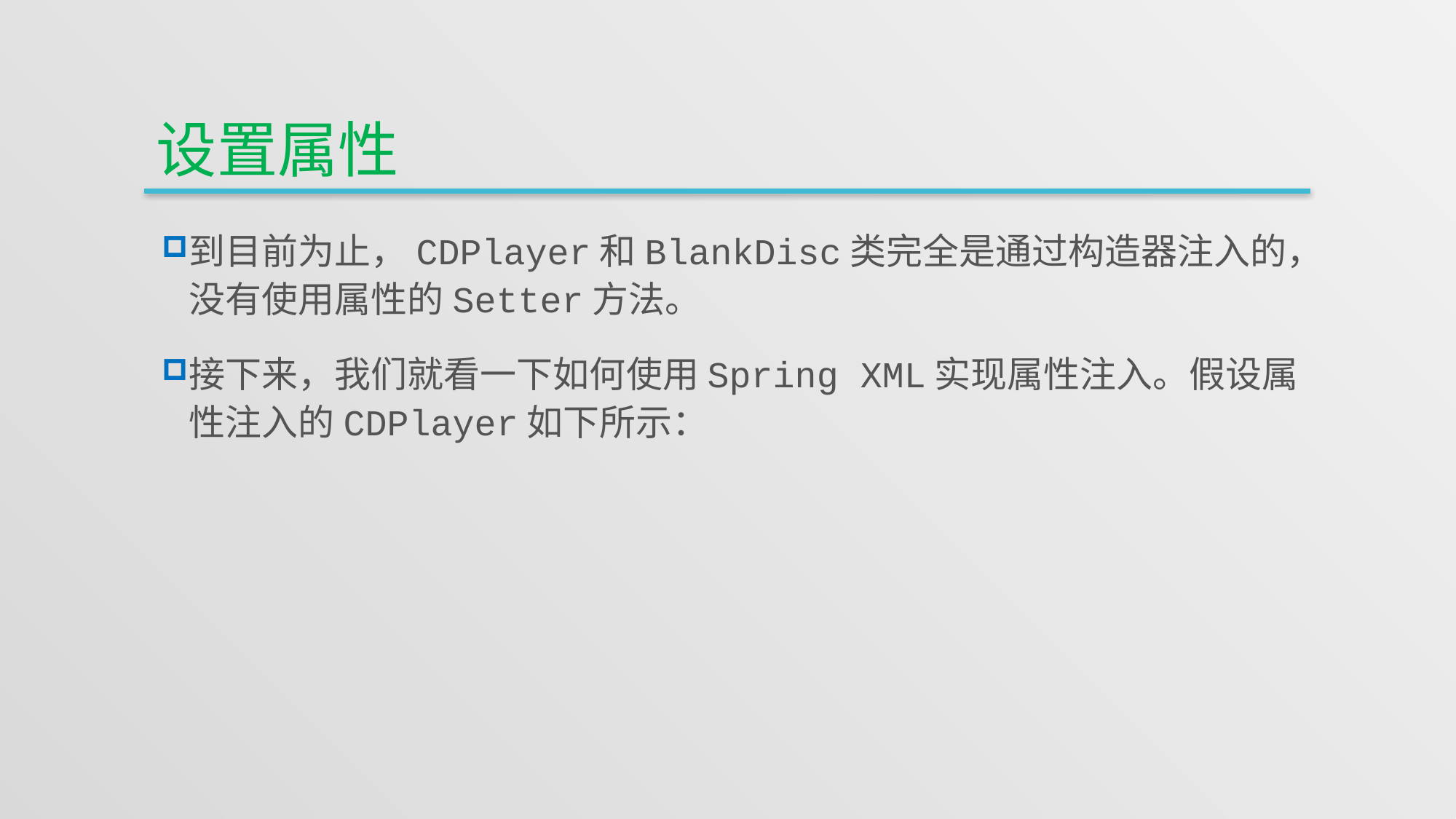

# 设置属性
到目前为止，CDPlayer和BlankDisc类完全是通过构造器注入的，没有使用属性的Setter方法。
接下来，我们就看一下如何使用Spring XML实现属性注入。假设属性注入的CDPlayer如下所示：